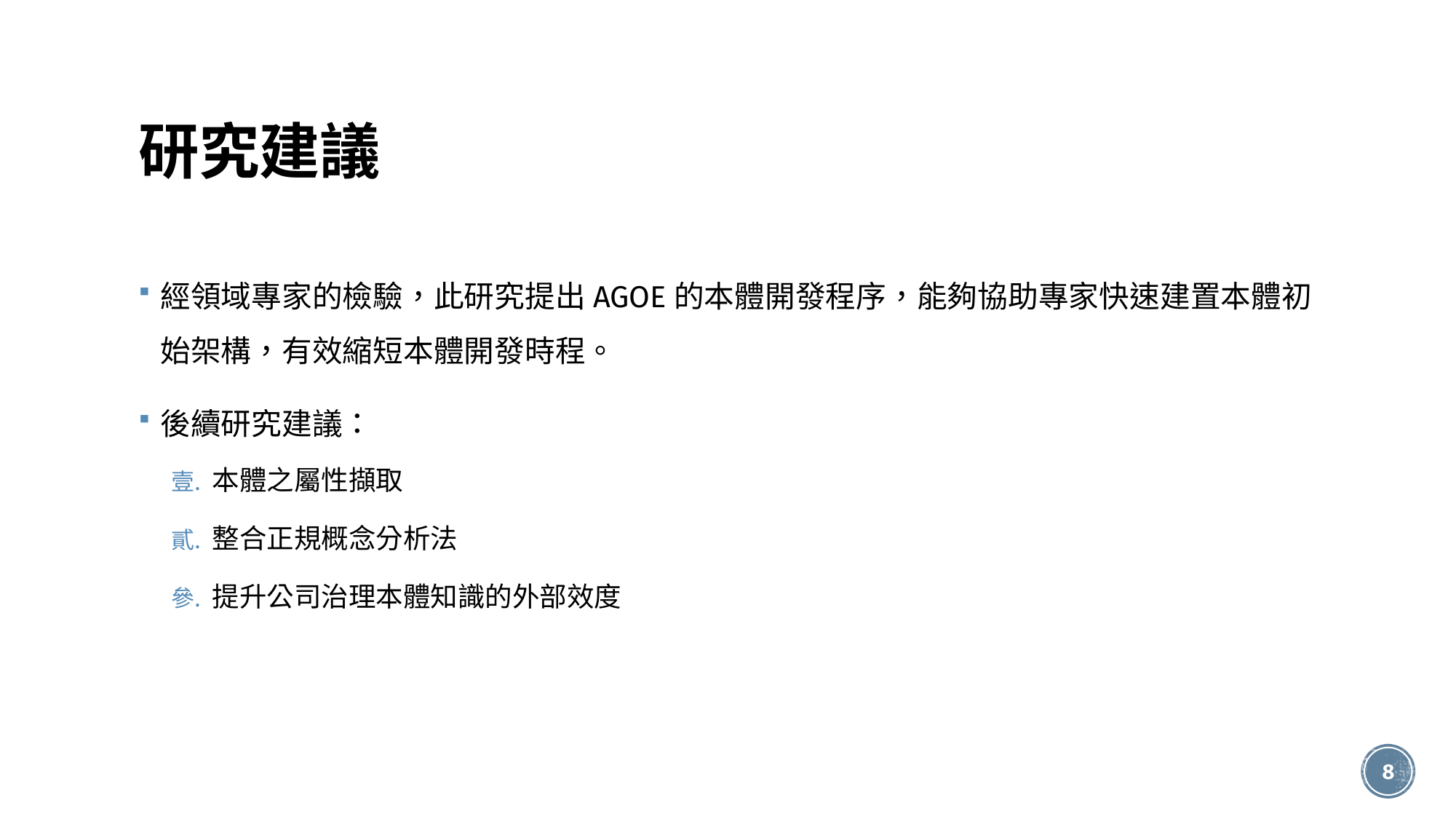

# 研究建議
經領域專家的檢驗，此研究提出AGOE的本體開發程序，能夠協助專家快速建置本體初始架構，有效縮短本體開發時程。
後續研究建議：
本體之屬性擷取
整合正規概念分析法
提升公司治理本體知識的外部效度
8